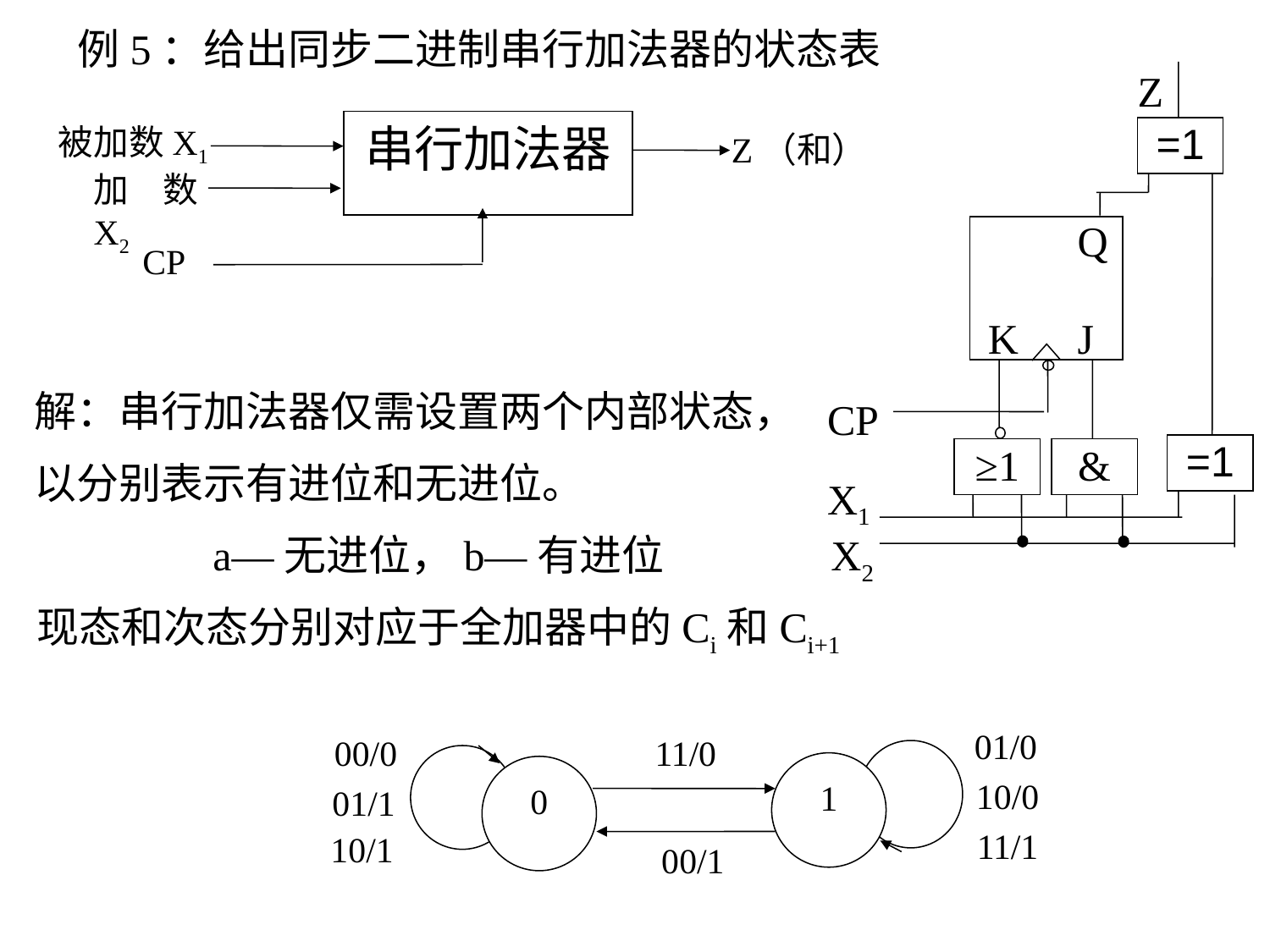

例5：给出同步二进制串行加法器的状态表

Z
=1

Q
K
J

CP

=1
≥1
&
X1

X2

串行加法器
被加数X1
Z（和）

加数X2

CP

解：串行加法器仅需设置两个内部状态，
以分别表示有进位和无进位。
a—无进位，b—有进位
现态和次态分别对应于全加器中的Ci和Ci+1
01/0
00/0
11/0

1
0
10/0
01/1

11/1
10/1

00/1